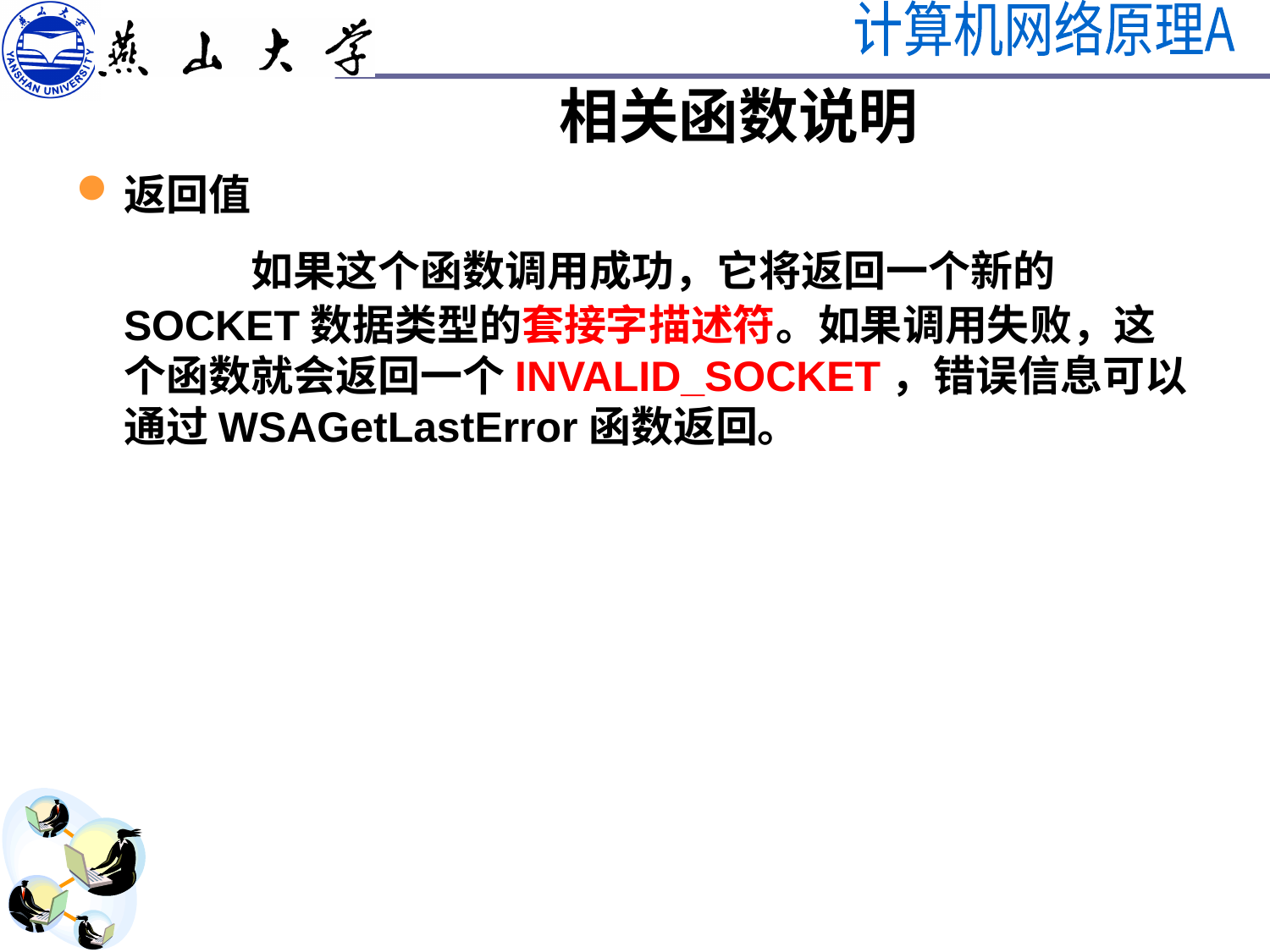

相关函数说明
返回值
		如果这个函数调用成功，它将返回一个新的SOCKET数据类型的套接字描述符。如果调用失败，这个函数就会返回一个INVALID_SOCKET，错误信息可以通过WSAGetLastError函数返回。
58